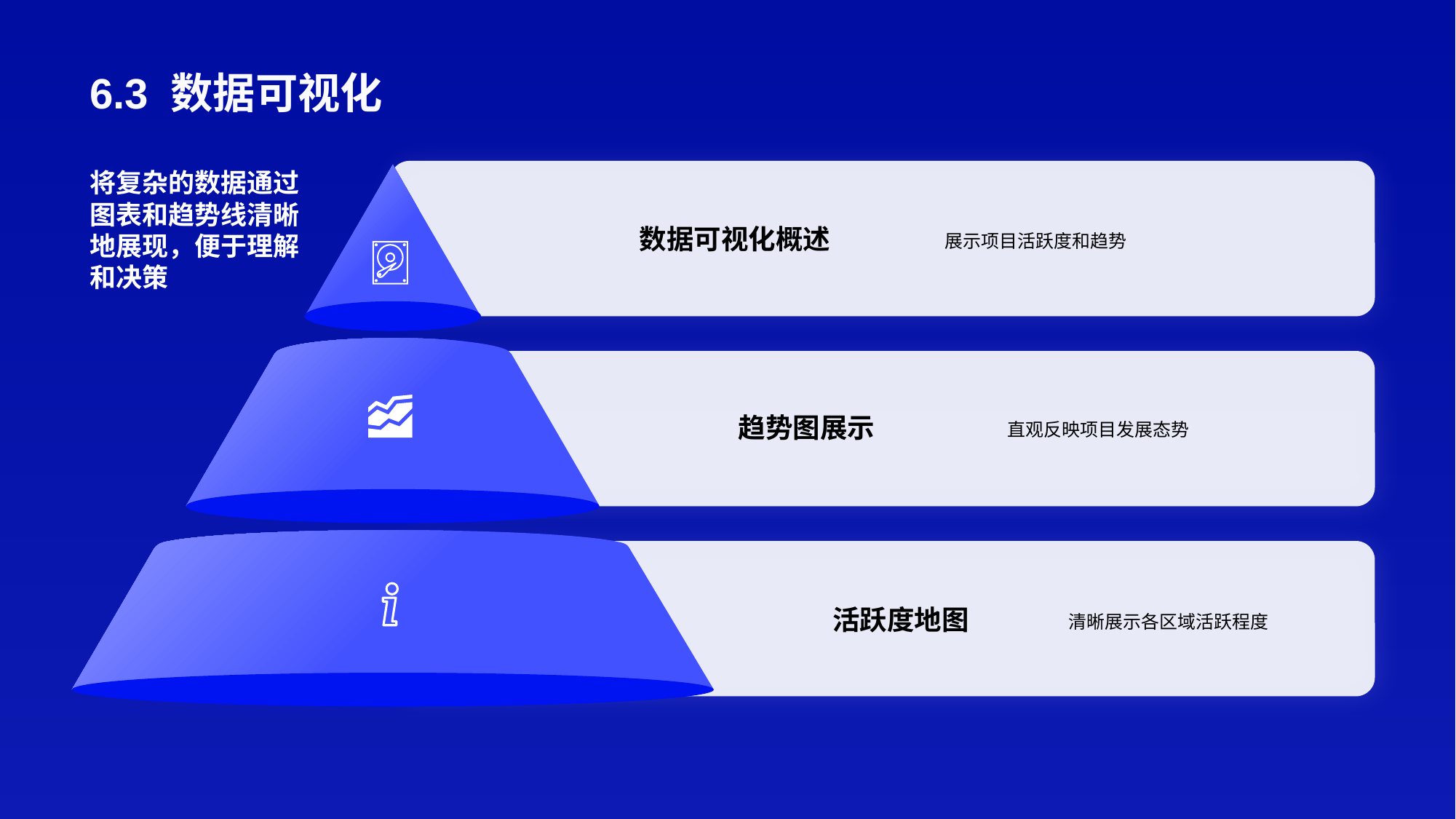

将复杂的数据通过图表和趋势线清晰地展现，便于理解和决策

数据可视化概述
展示项目活跃度和趋势
1

趋势图展示
直观反映项目发展态势
2

活跃度地图
清晰展示各区域活跃程度
3

# 6.3 数据可视化